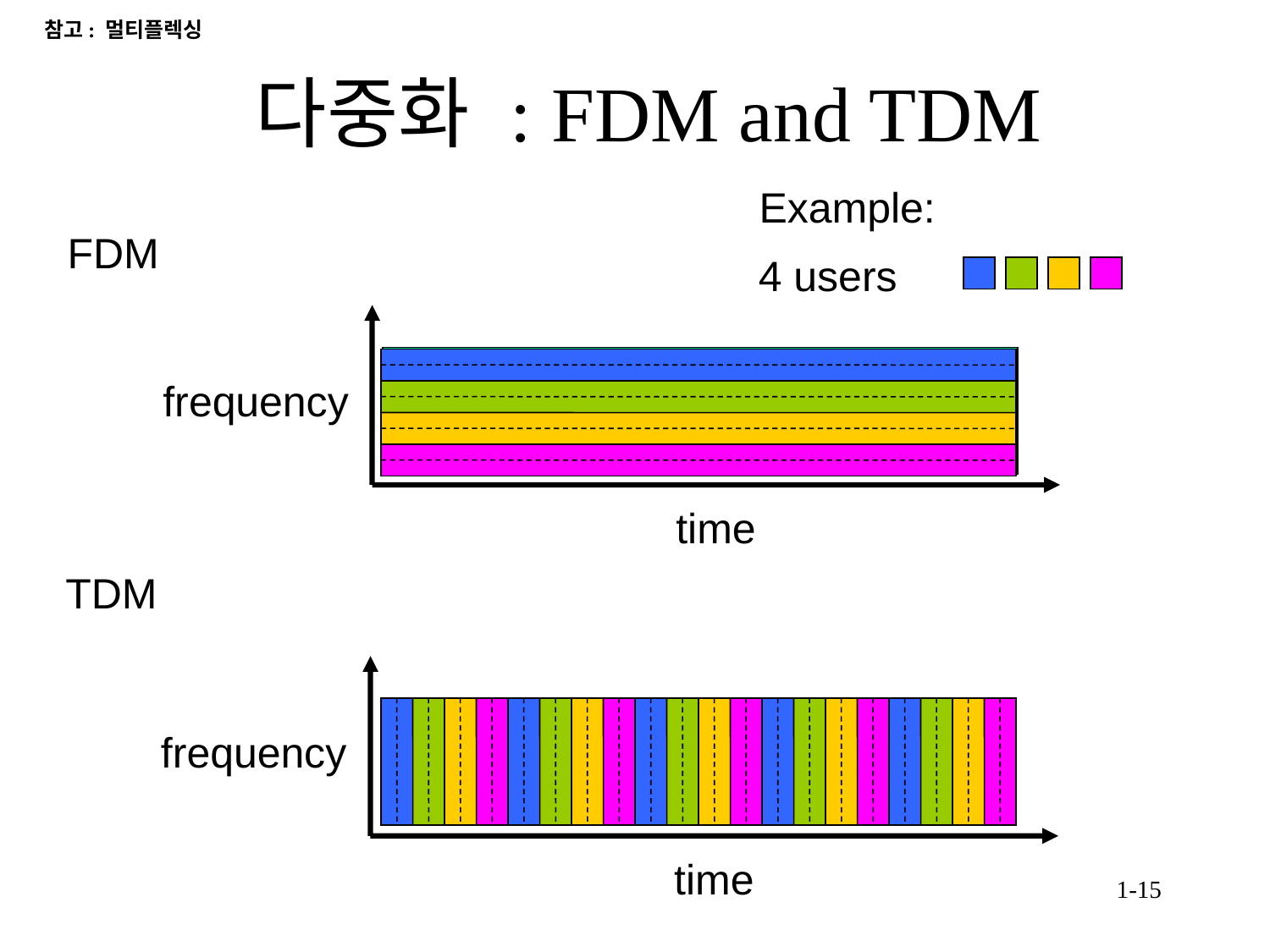

참고: 멀티플렉싱
# 다중화 : FDM and TDM
Example:
4 users

FDM

frequency

time

TDM

frequency

time

1-15